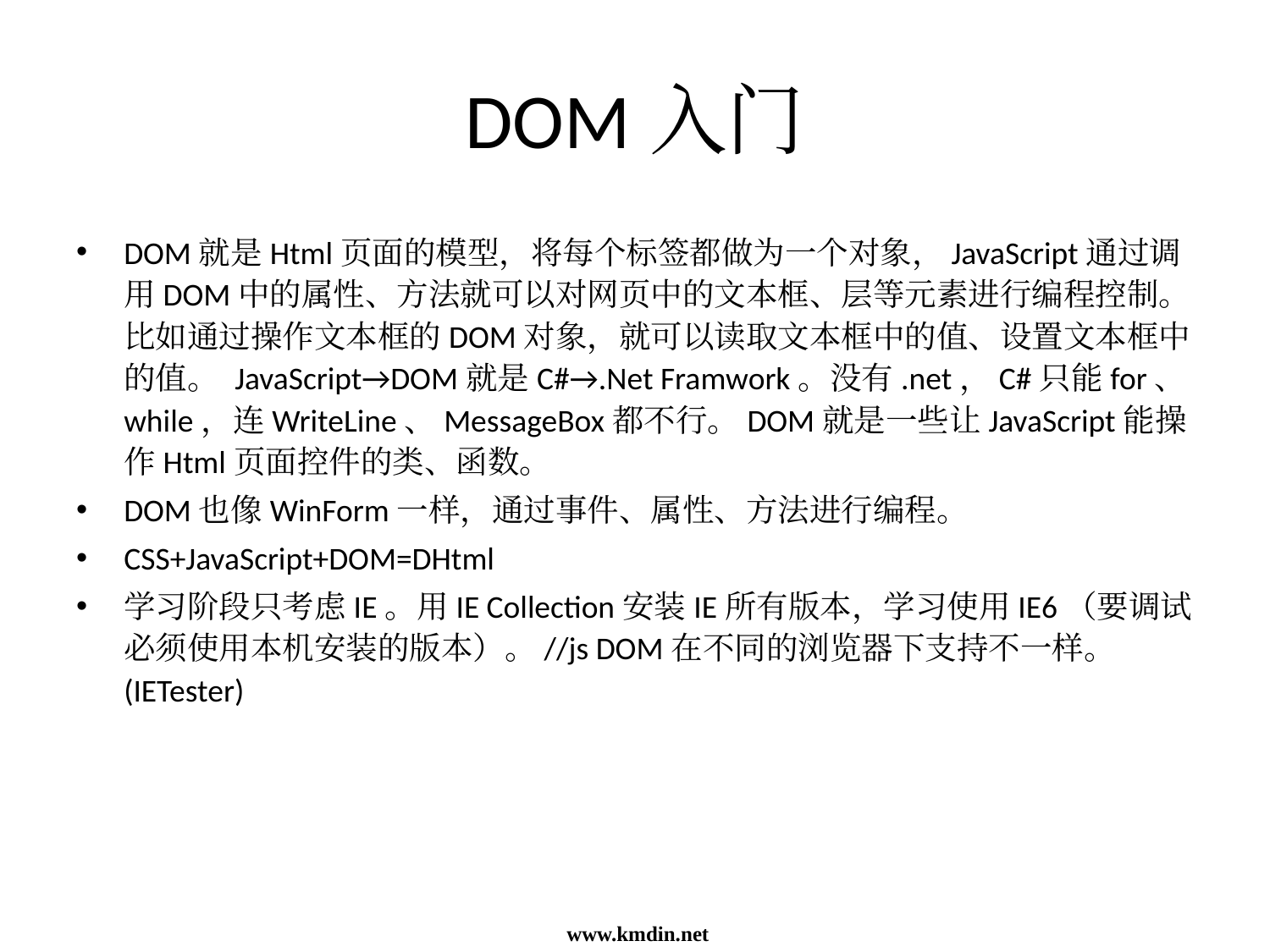

DOM入门
DOM就是Html页面的模型，将每个标签都做为一个对象，JavaScript通过调用DOM中的属性、方法就可以对网页中的文本框、层等元素进行编程控制。比如通过操作文本框的DOM对象，就可以读取文本框中的值、设置文本框中的值。 JavaScript→DOM就是C#→.Net Framwork。没有.net，C#只能for、while，连WriteLine、MessageBox都不行。DOM就是一些让JavaScript能操作Html页面控件的类、函数。
DOM也像WinForm一样，通过事件、属性、方法进行编程。
CSS+JavaScript+DOM=DHtml
学习阶段只考虑IE。用IE Collection安装IE所有版本，学习使用IE6（要调试必须使用本机安装的版本）。//js DOM在不同的浏览器下支持不一样。(IETester)